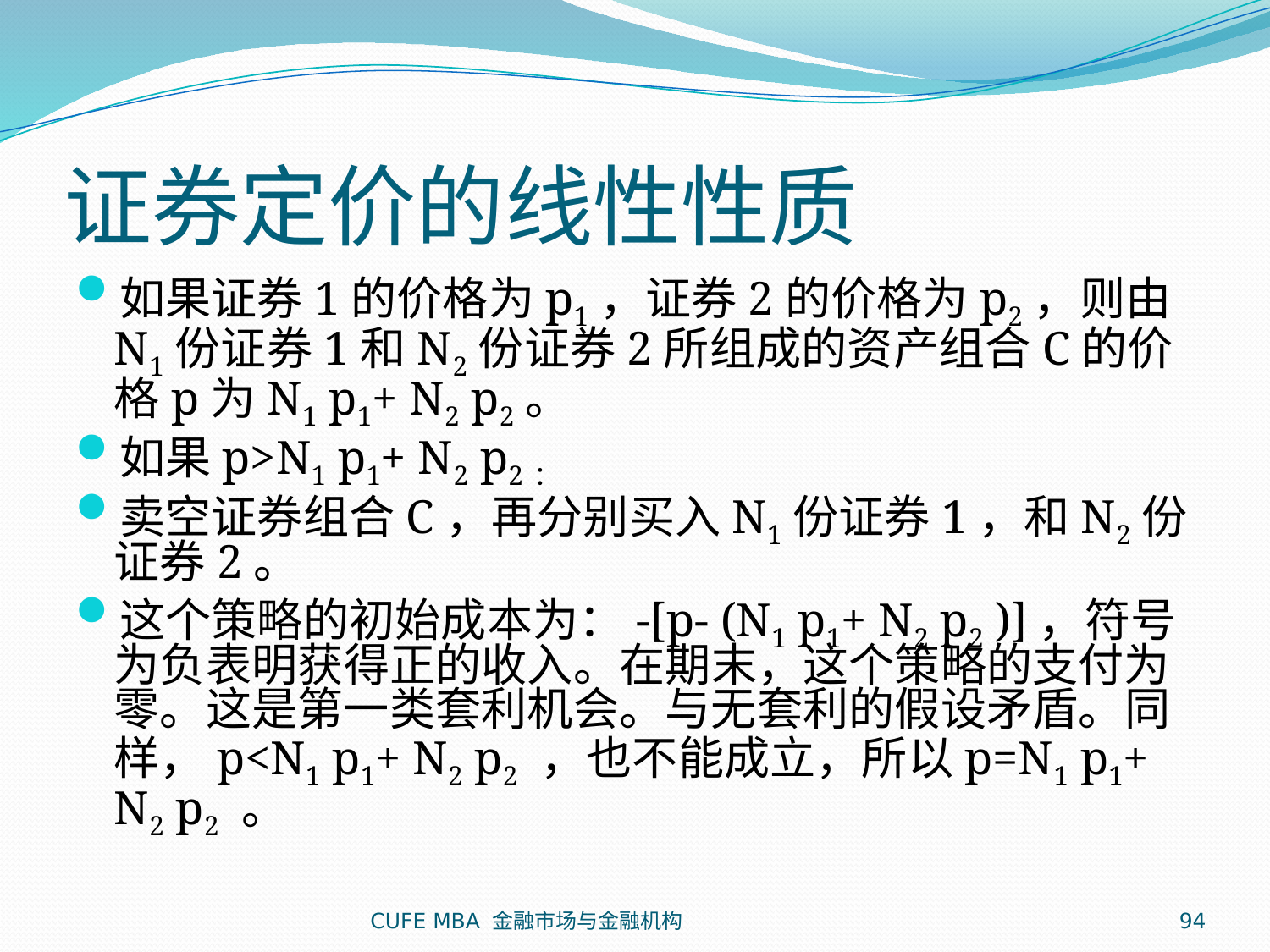

# 证券定价的线性性质
如果证券1的价格为p1，证券2的价格为p2，则由N1份证券1和N2份证券2所组成的资产组合C的价格p为N1 p1+ N2 p2。
如果p>N1 p1+ N2 p2：
卖空证券组合C，再分别买入N1份证券1，和N2份证券2。
这个策略的初始成本为：-[p- (N1 p1+ N2 p2 )]，符号为负表明获得正的收入。在期末，这个策略的支付为零。这是第一类套利机会。与无套利的假设矛盾。同样，p<N1 p1+ N2 p2 ，也不能成立，所以p=N1 p1+ N2 p2 。
CUFE MBA 金融市场与金融机构
94